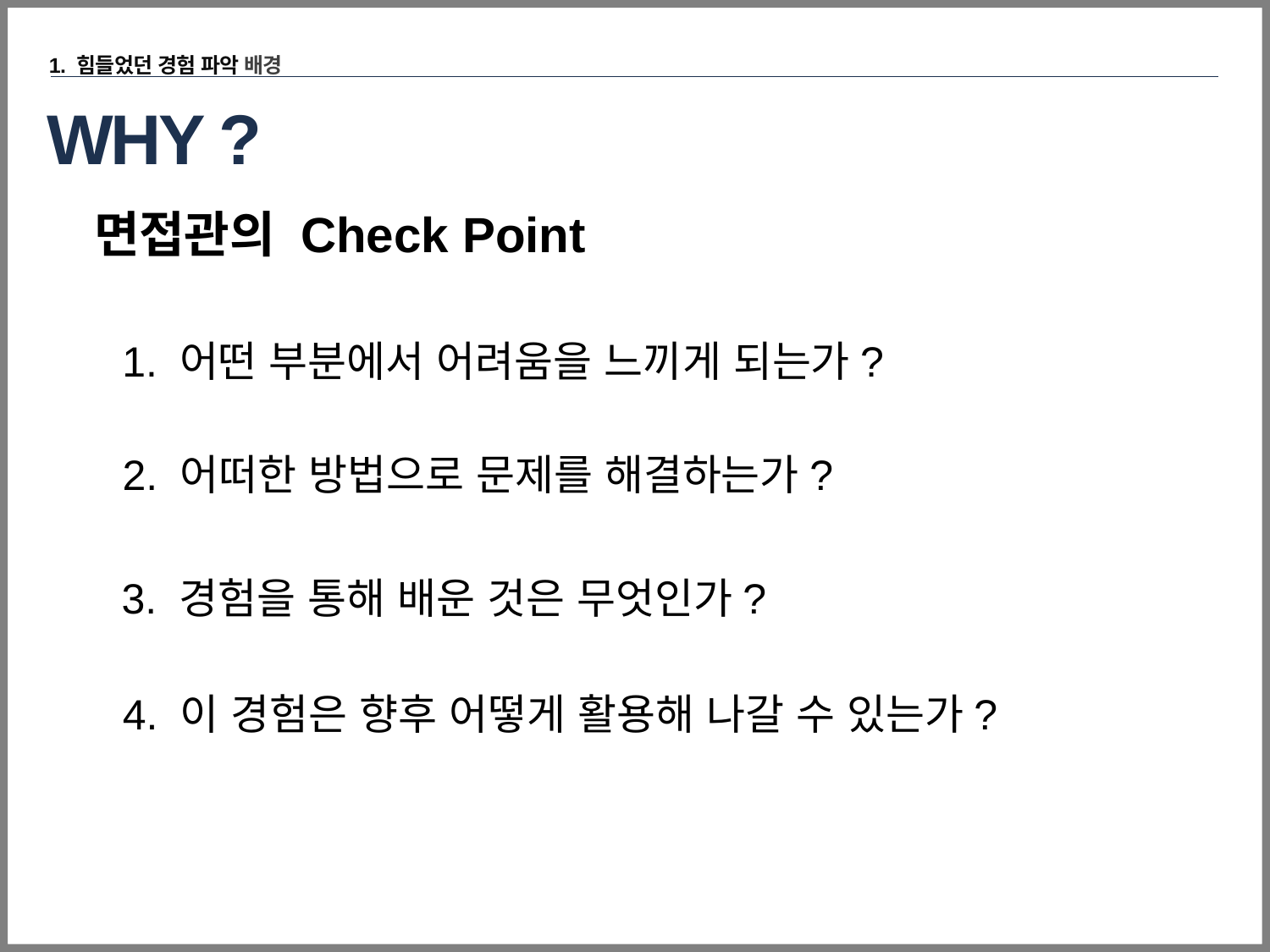

1. 힘들었던 경험 파악 배경
# WHY ?
면접관의 Check Point
1. 어떤 부분에서 어려움을 느끼게 되는가?
2. 어떠한 방법으로 문제를 해결하는가?
3. 경험을 통해 배운 것은 무엇인가?
4. 이 경험은 향후 어떻게 활용해 나갈 수 있는가?